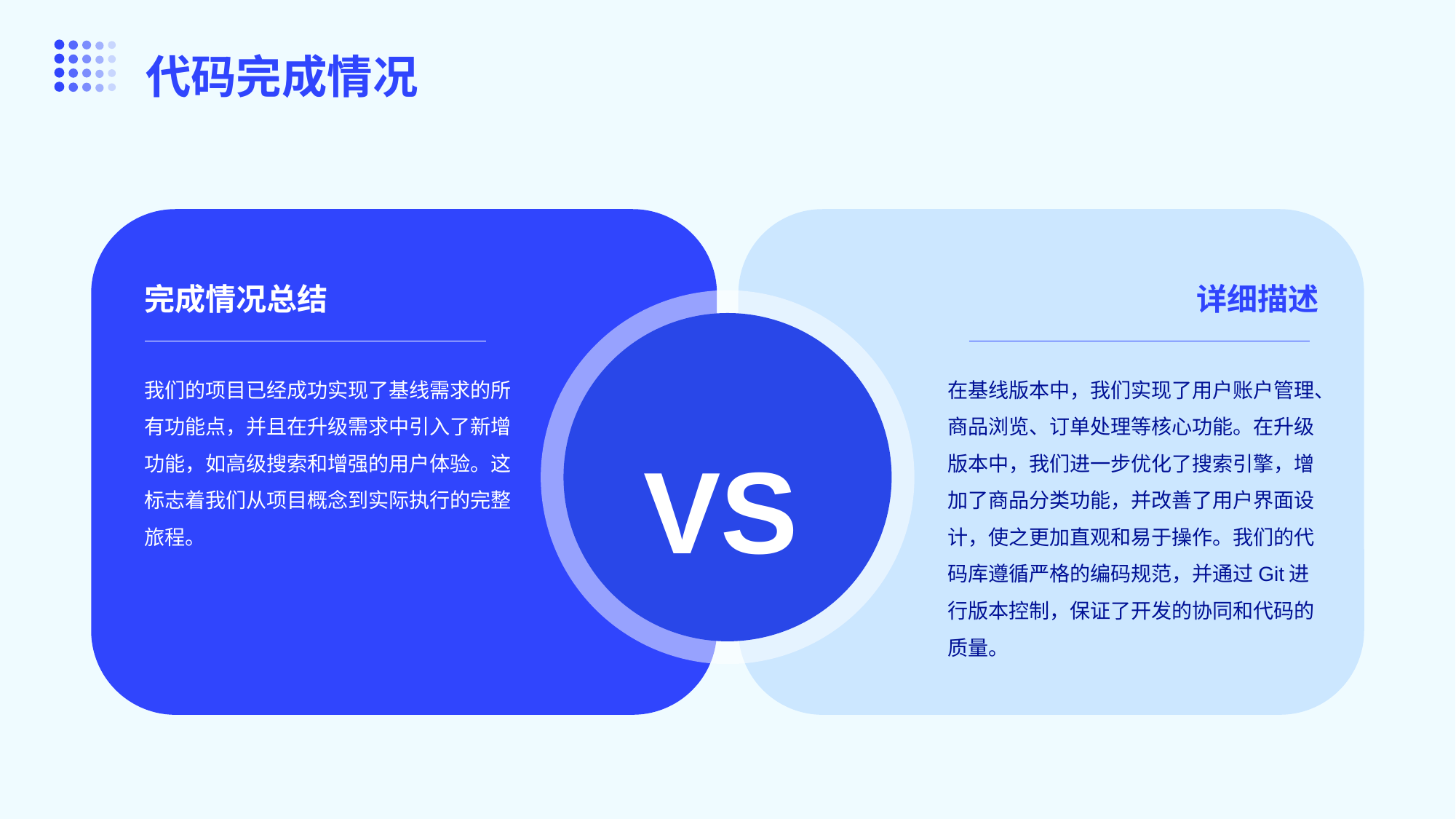

代码完成情况

完成情况总结
详细描述

我们的项目已经成功实现了基线需求的所有功能点，并且在升级需求中引入了新增功能，如高级搜索和增强的用户体验。这标志着我们从项目概念到实际执行的完整旅程。
在基线版本中，我们实现了用户账户管理、商品浏览、订单处理等核心功能。在升级版本中，我们进一步优化了搜索引擎，增加了商品分类功能，并改善了用户界面设计，使之更加直观和易于操作。我们的代码库遵循严格的编码规范，并通过Git进行版本控制，保证了开发的协同和代码的质量。
VS